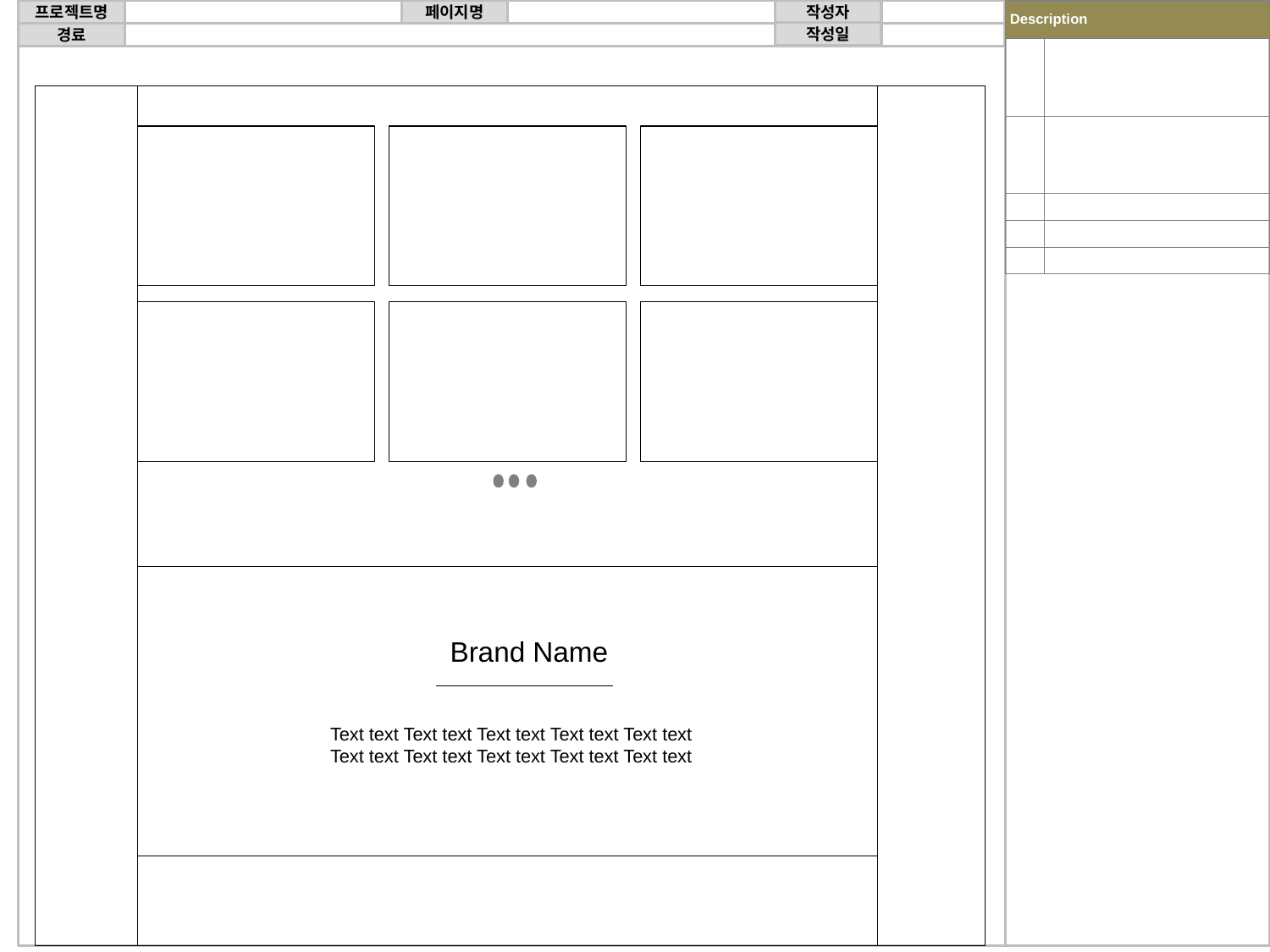

프로젝트명
페이지명
작성자

작성일
경료
| Description |  |
| --- | --- |
|  |  |
|  |  |
|  |  |
|  |  |
|  |  |

Brand Name
Text text Text text Text text Text text Text text
Text text Text text Text text Text text Text text